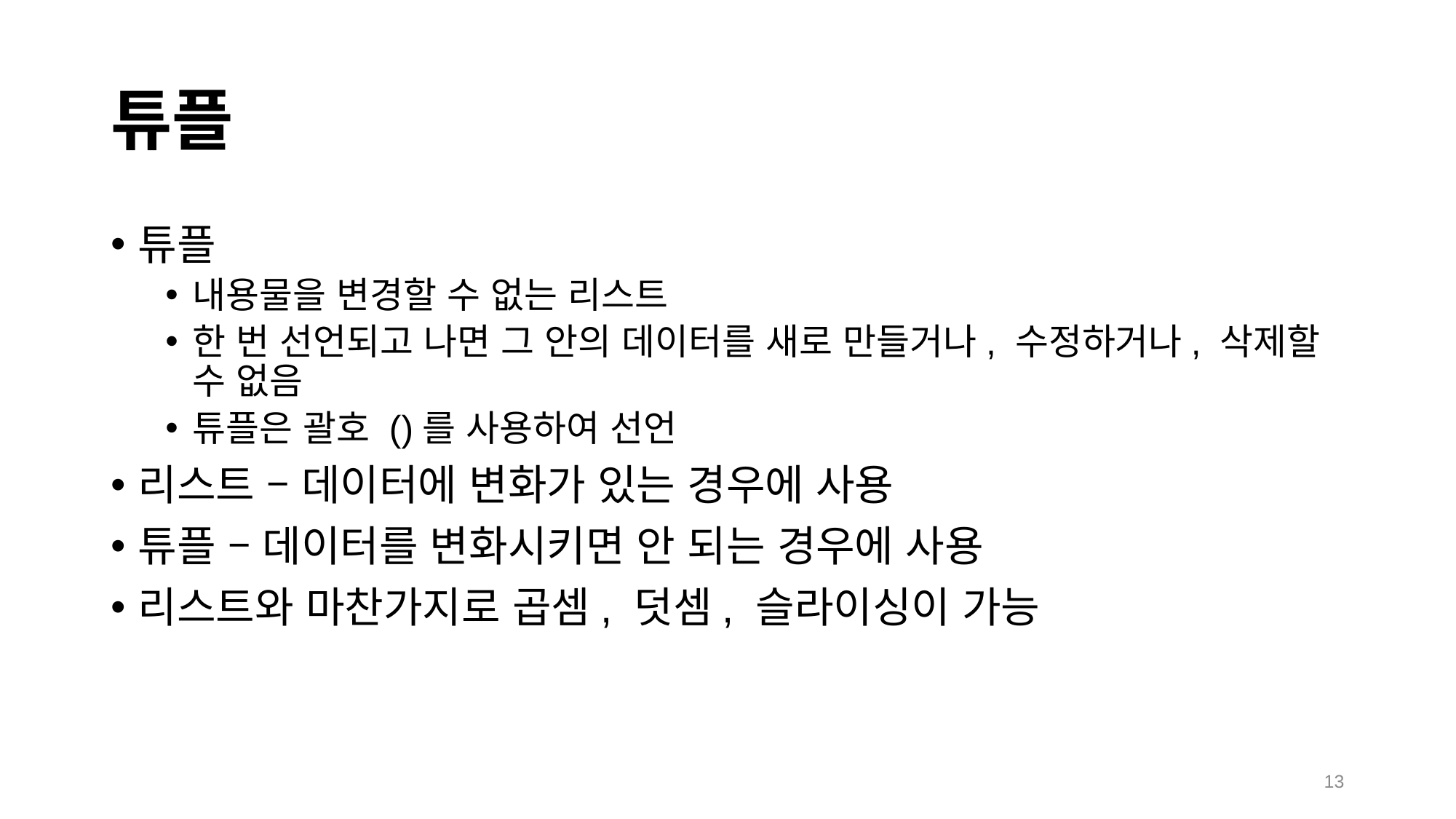

# 튜플
튜플
내용물을 변경할 수 없는 리스트
한 번 선언되고 나면 그 안의 데이터를 새로 만들거나, 수정하거나, 삭제할 수 없음
튜플은 괄호 ()를 사용하여 선언
리스트 – 데이터에 변화가 있는 경우에 사용
튜플 – 데이터를 변화시키면 안 되는 경우에 사용
리스트와 마찬가지로 곱셈, 덧셈, 슬라이싱이 가능
13